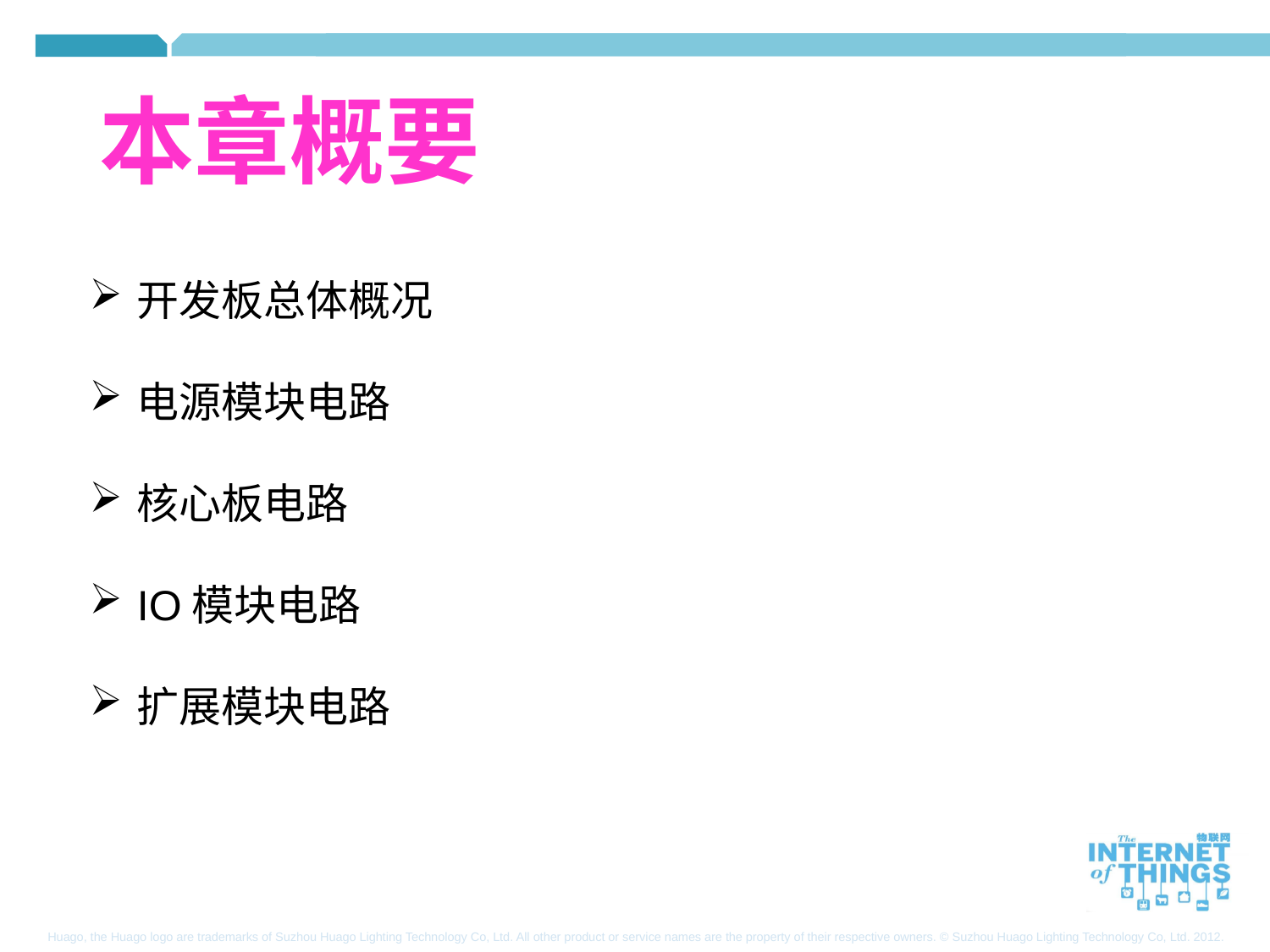

本章概要
开发板总体概况
电源模块电路
核心板电路
IO模块电路
扩展模块电路

二传输网络介绍
三、实际应用举例